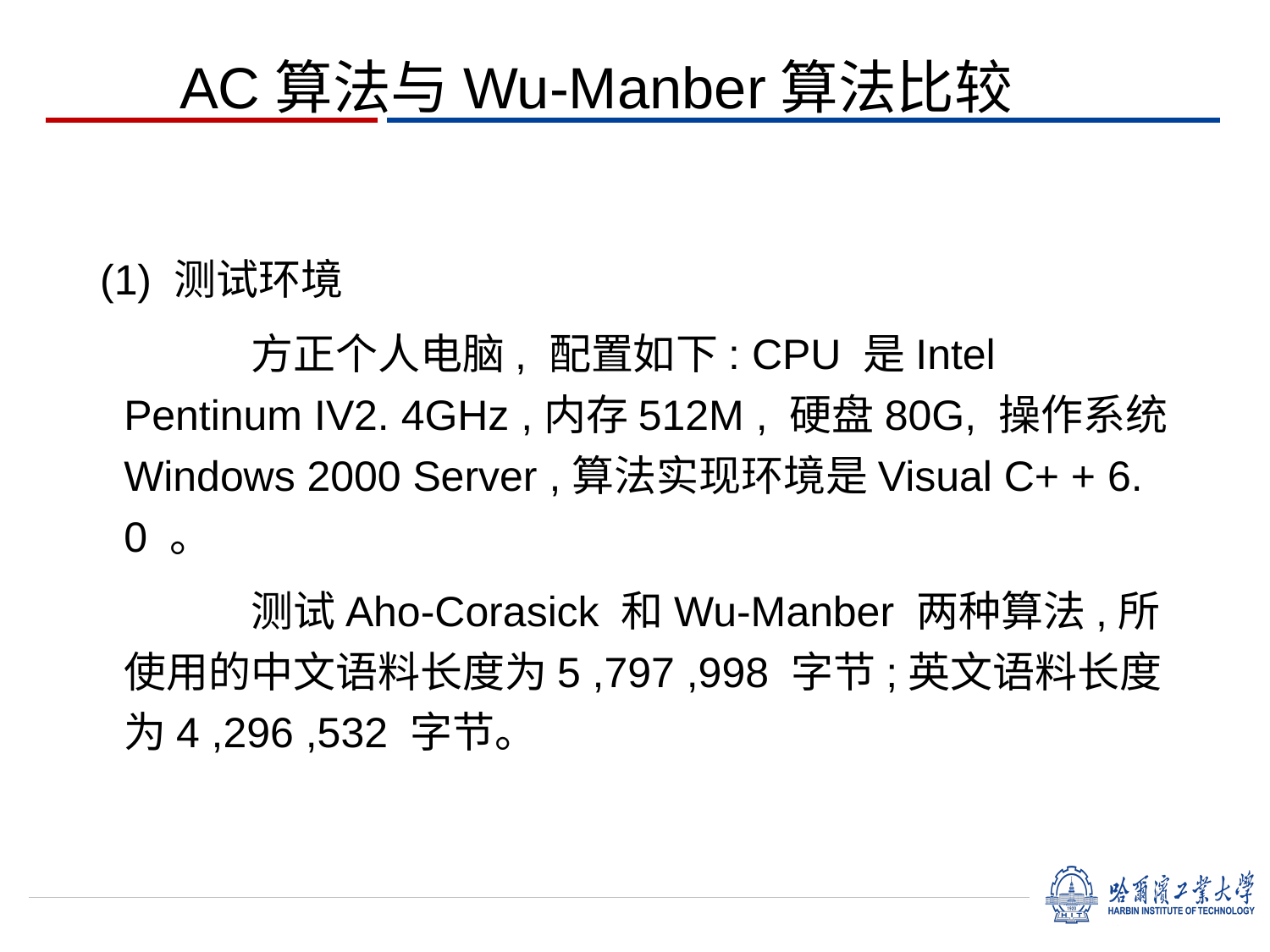

# AC算法与Wu-Manber算法比较
(1) 测试环境
		方正个人电脑, 配置如下: CPU 是Intel Pentinum IV2. 4GHz ,内存512M , 硬盘80G, 操作系统Windows 2000 Server ,算法实现环境是Visual C+ + 6. 0 。
		测试Aho-Corasick 和Wu-Manber 两种算法,所使用的中文语料长度为5 ,797 ,998 字节;英文语料长度为4 ,296 ,532 字节。
2